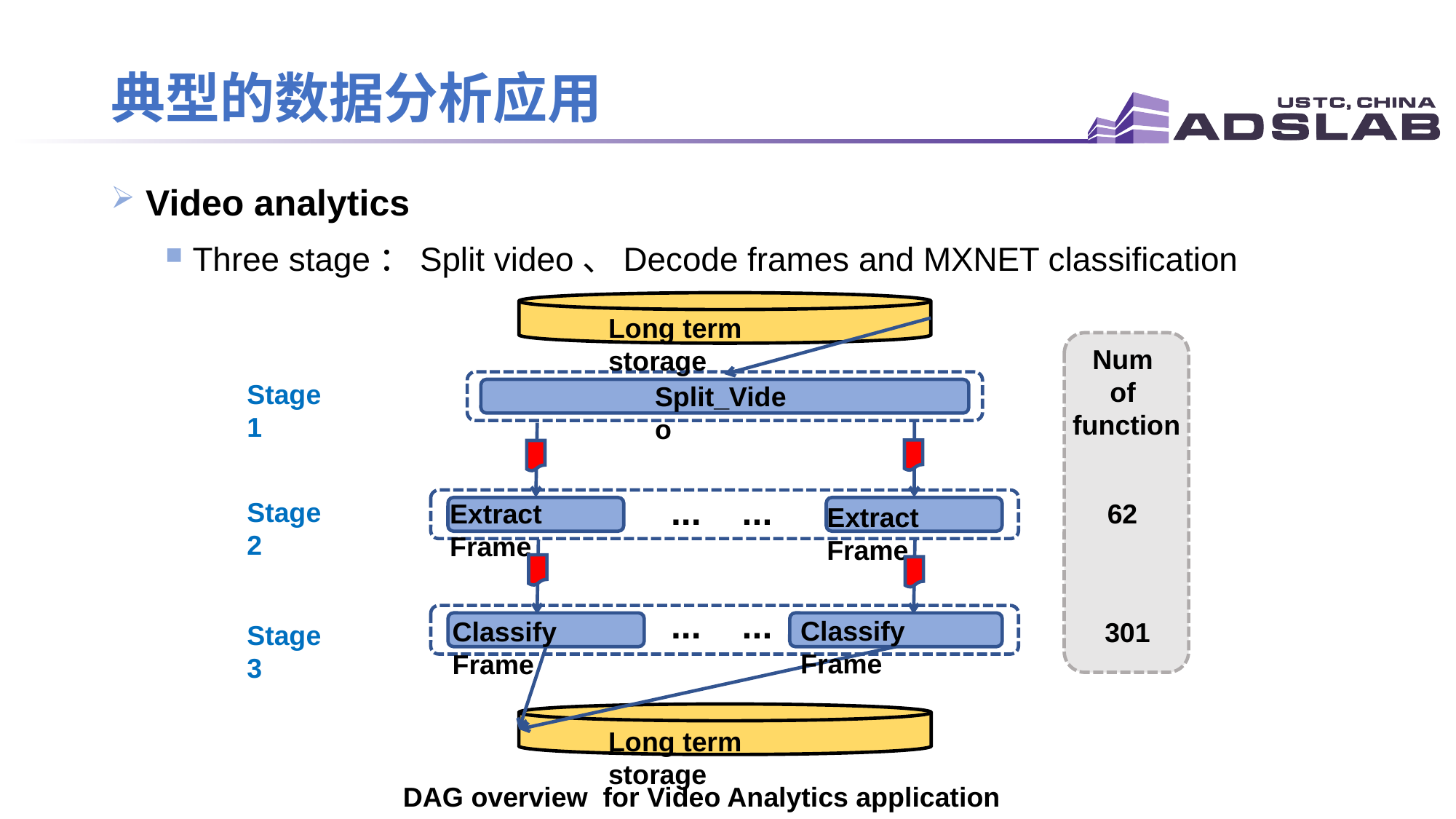

# 典型的数据分析应用
 Video analytics
 Three stage：Split video、Decode frames and MXNET classification

Long term storage

Num
of
function
Stage 1

Split_Video

...    ...
Stage 2

Extract Frame
62
Extract Frame

...    ...

Classify Frame
Classify Frame
301
Stage 3

Long term storage
DAG overview  for Video Analytics application